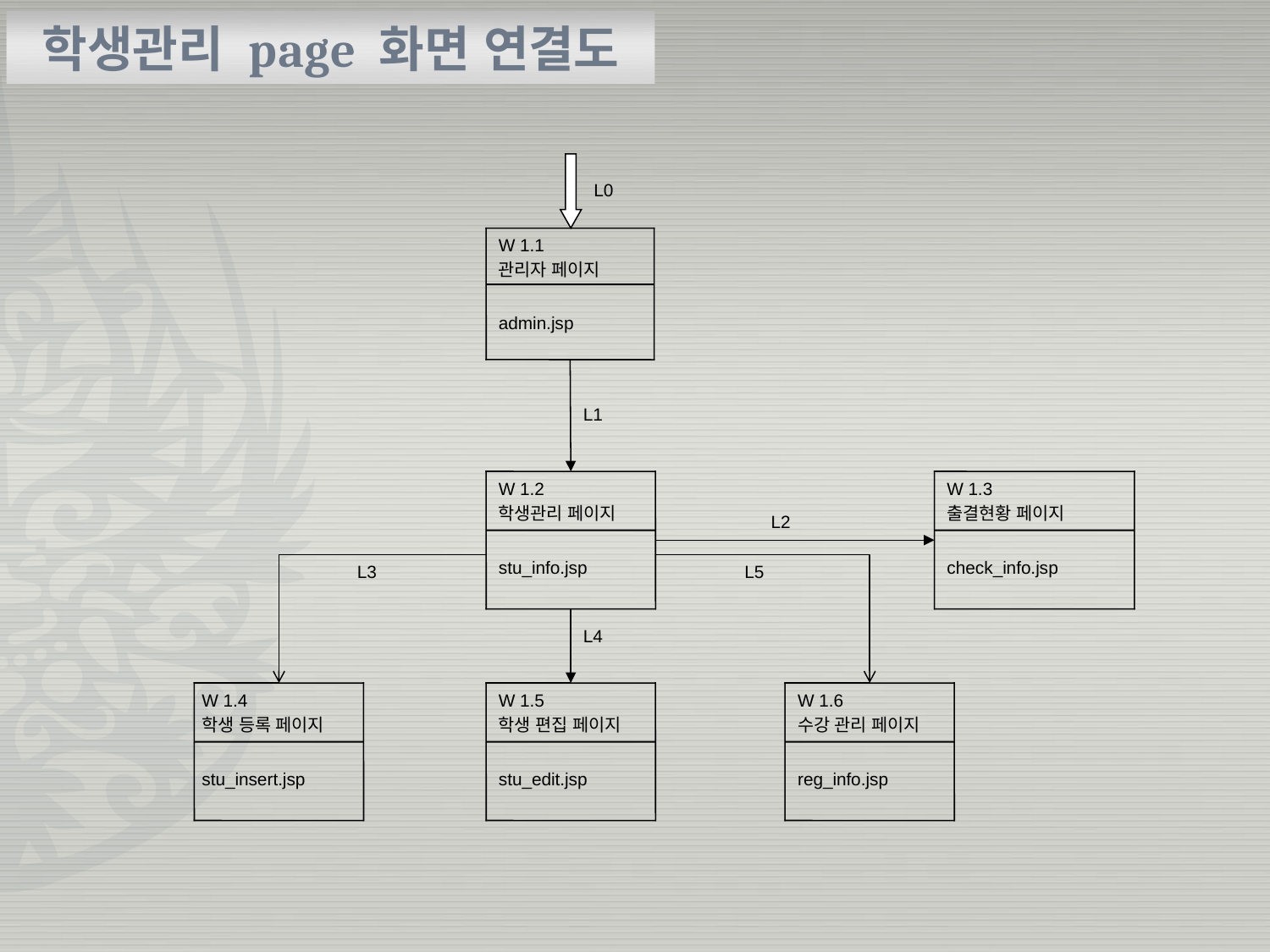

학생관리 page 화면 연결도

L0
W 1.1
관리자 페이지

admin.jsp

L1
W 1.2
학생관리 페이지

stu_info.jsp

W 1.3
출결현황 페이지

check_info.jsp

L2
L3
L5
L4
W 1.4
학생 등록 페이지

stu_insert.jsp

W 1.5
학생 편집 페이지

stu_edit.jsp

W 1.6
수강 관리 페이지

reg_info.jsp